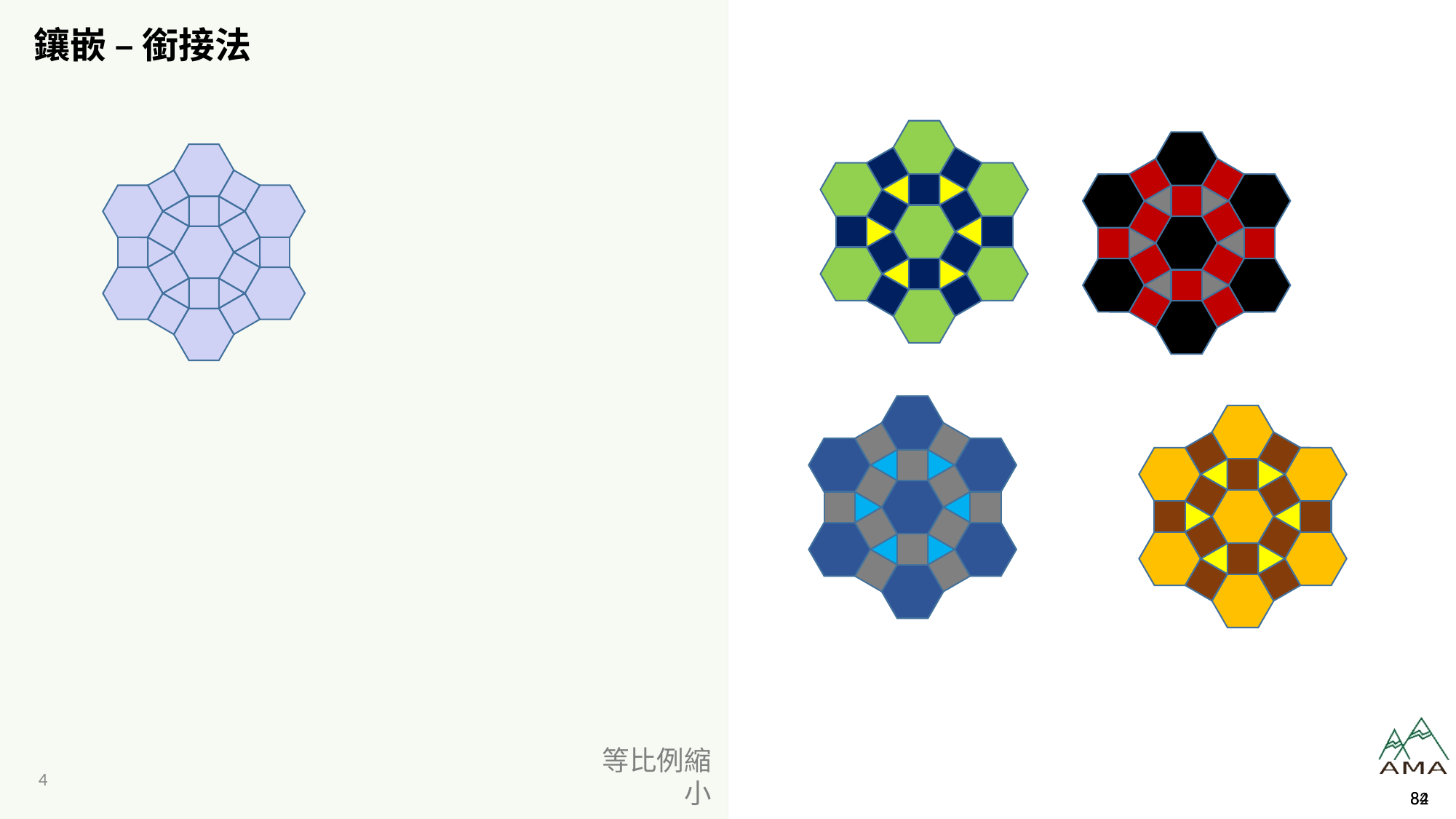

# 鑲嵌 – 銜接法

等比例縮小
82
84